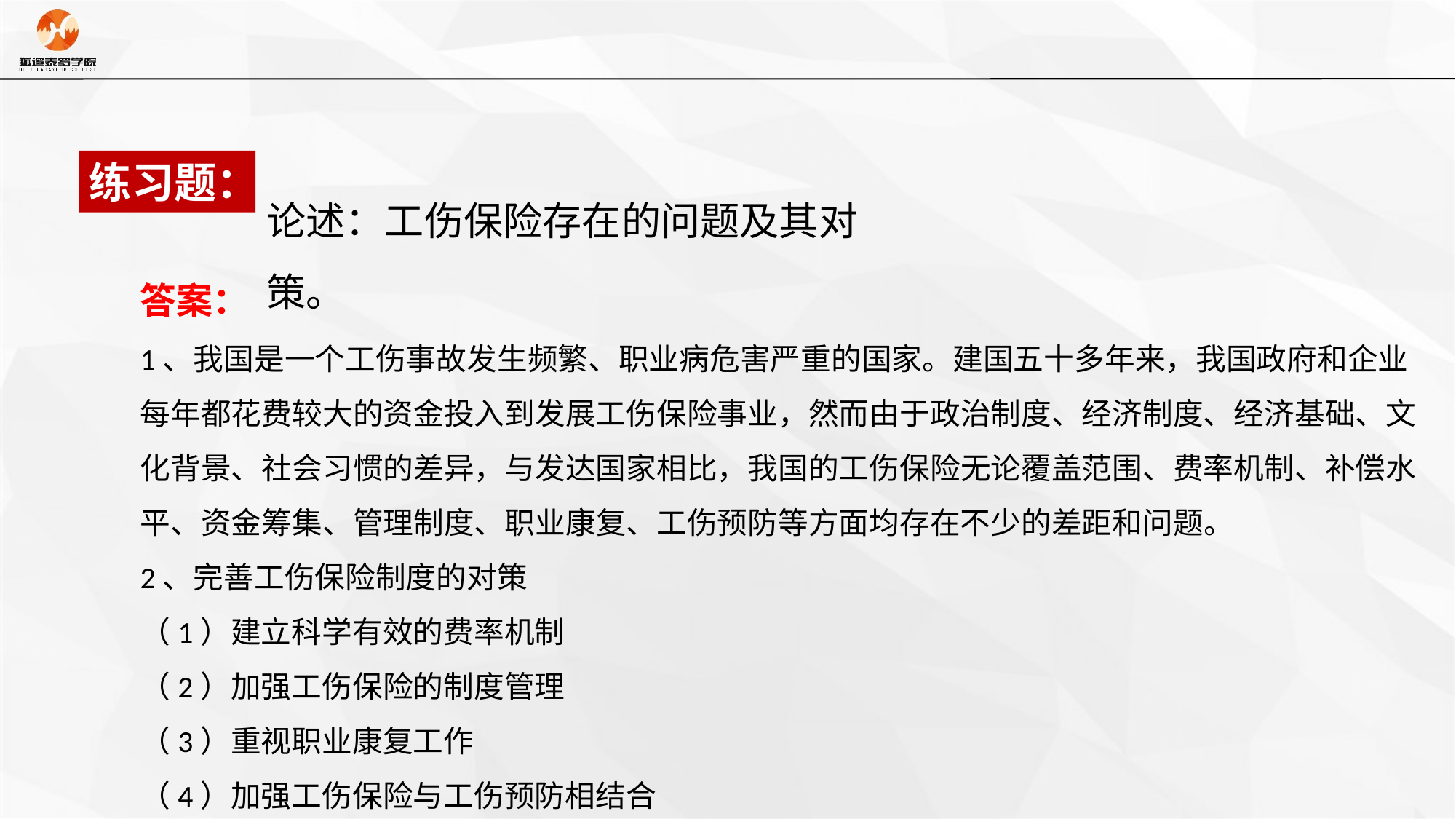

练习题：
论述：工伤保险存在的问题及其对策。
答案：
1、我国是一个工伤事故发生频繁、职业病危害严重的国家。建国五十多年来，我国政府和企业每年都花费较大的资金投入到发展工伤保险事业，然而由于政治制度、经济制度、经济基础、文化背景、社会习惯的差异，与发达国家相比，我国的工伤保险无论覆盖范围、费率机制、补偿水平、资金筹集、管理制度、职业康复、工伤预防等方面均存在不少的差距和问题。
2、完善工伤保险制度的对策
（1）建立科学有效的费率机制
（2）加强工伤保险的制度管理
（3）重视职业康复工作
（4）加强工伤保险与工伤预防相结合